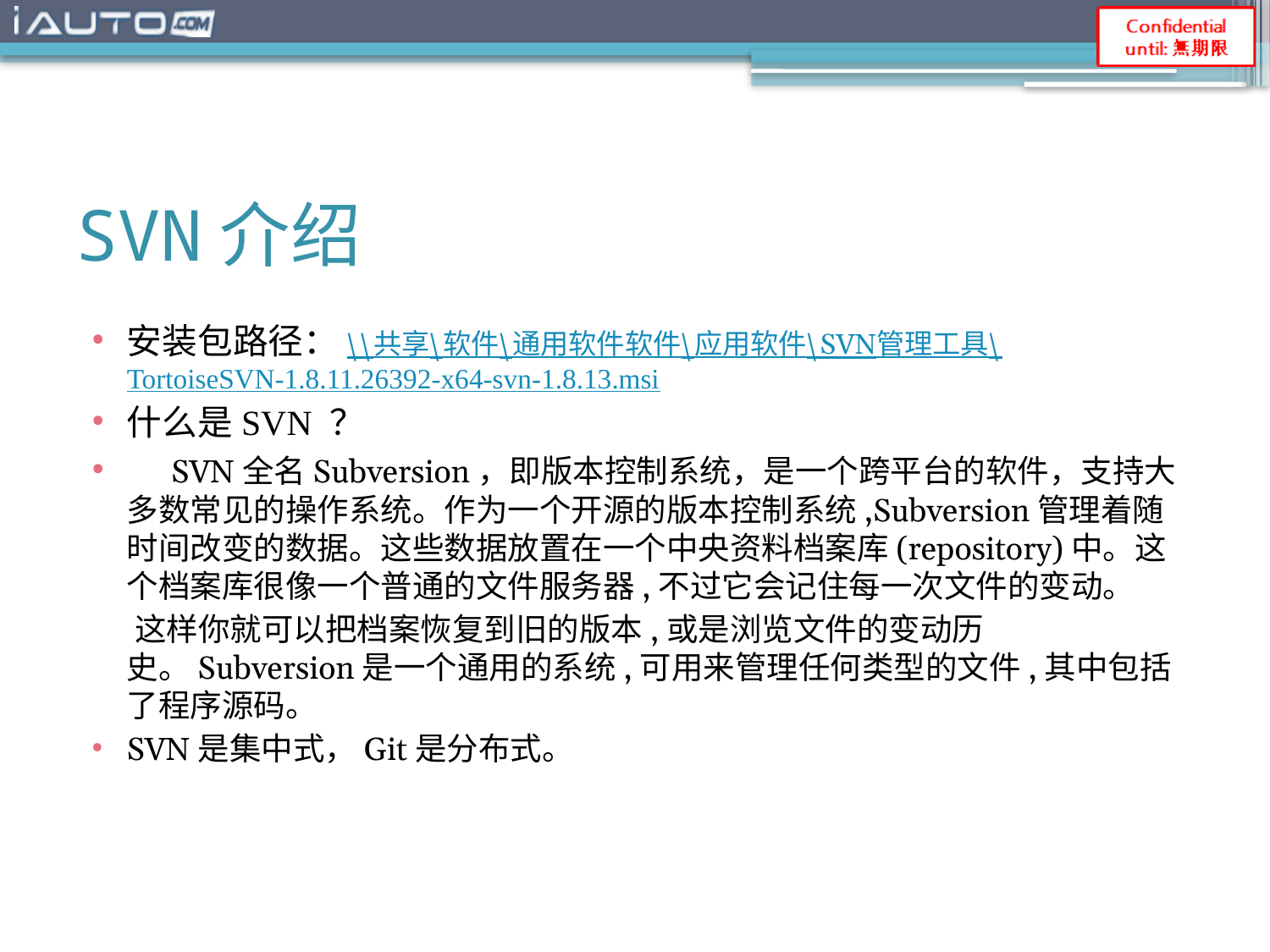

# SVN介绍
安装包路径：\\共享\软件\通用软件软件\应用软件\SVN管理工具\TortoiseSVN-1.8.11.26392-x64-svn-1.8.13.msi
什么是SVN ？
     SVN全名Subversion，即版本控制系统，是一个跨平台的软件，支持大多数常见的操作系统。作为一个开源的版本控制系统,Subversion管理着随时间改变的数据。这些数据放置在一个中央资料档案库(repository)中。这个档案库很像一个普通的文件服务器,不过它会记住每一次文件的变动。
     这样你就可以把档案恢复到旧的版本,或是浏览文件的变动历史。Subversion是一个通用的系统,可用来管理任何类型的文件,其中包括了程序源码。
SVN是集中式，Git是分布式。